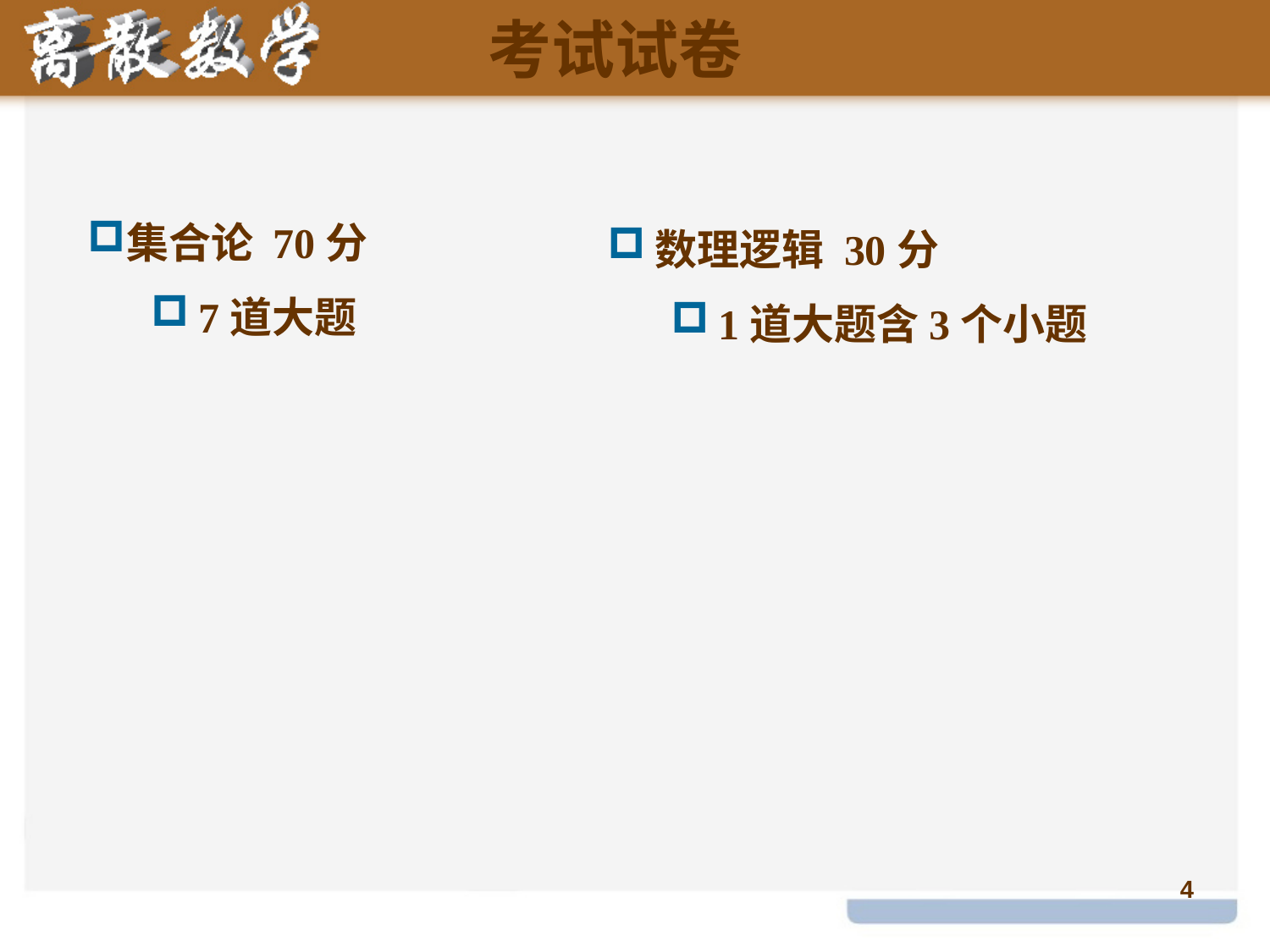

考试试卷

数理逻辑 30分
1道大题含3个小题

集合论 70分
7道大题
4